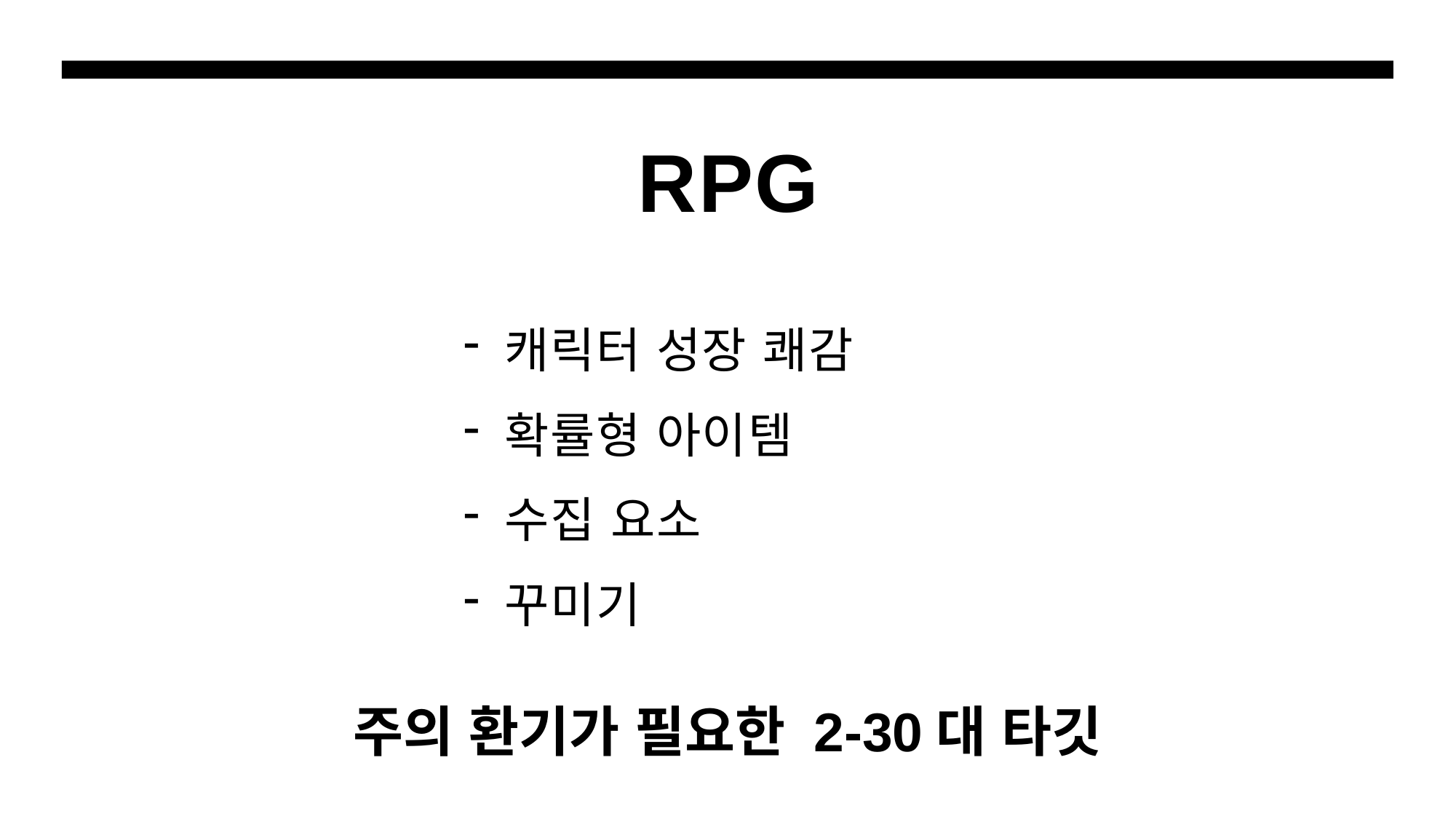

# RPG
캐릭터 성장 쾌감
확률형 아이템
수집 요소
꾸미기
주의 환기가 필요한 2-30대 타깃